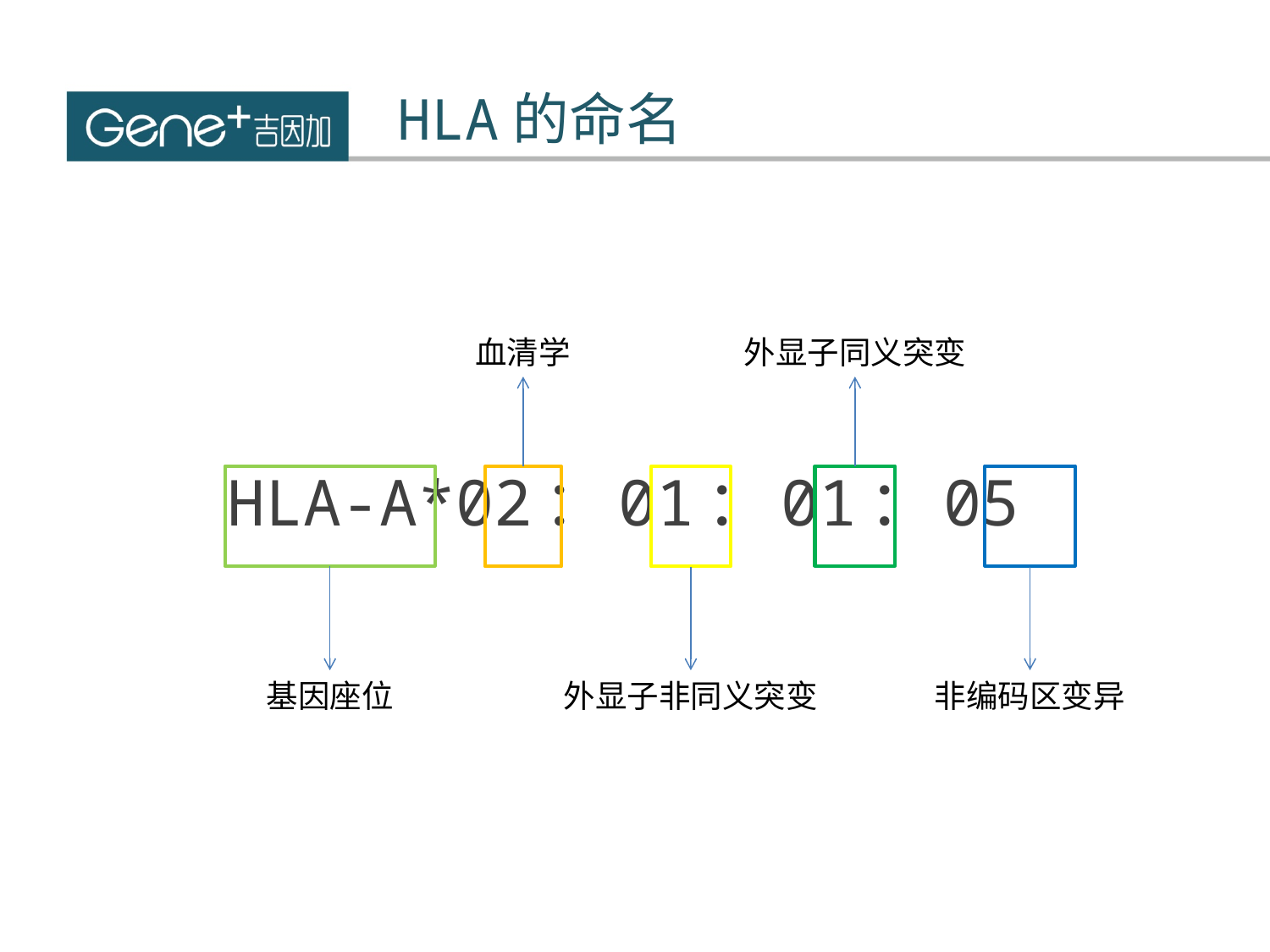

# HLA的命名
血清学
外显子同义突变
HLA-A*02：01：01：05

基因座位
外显子非同义突变
非编码区变异